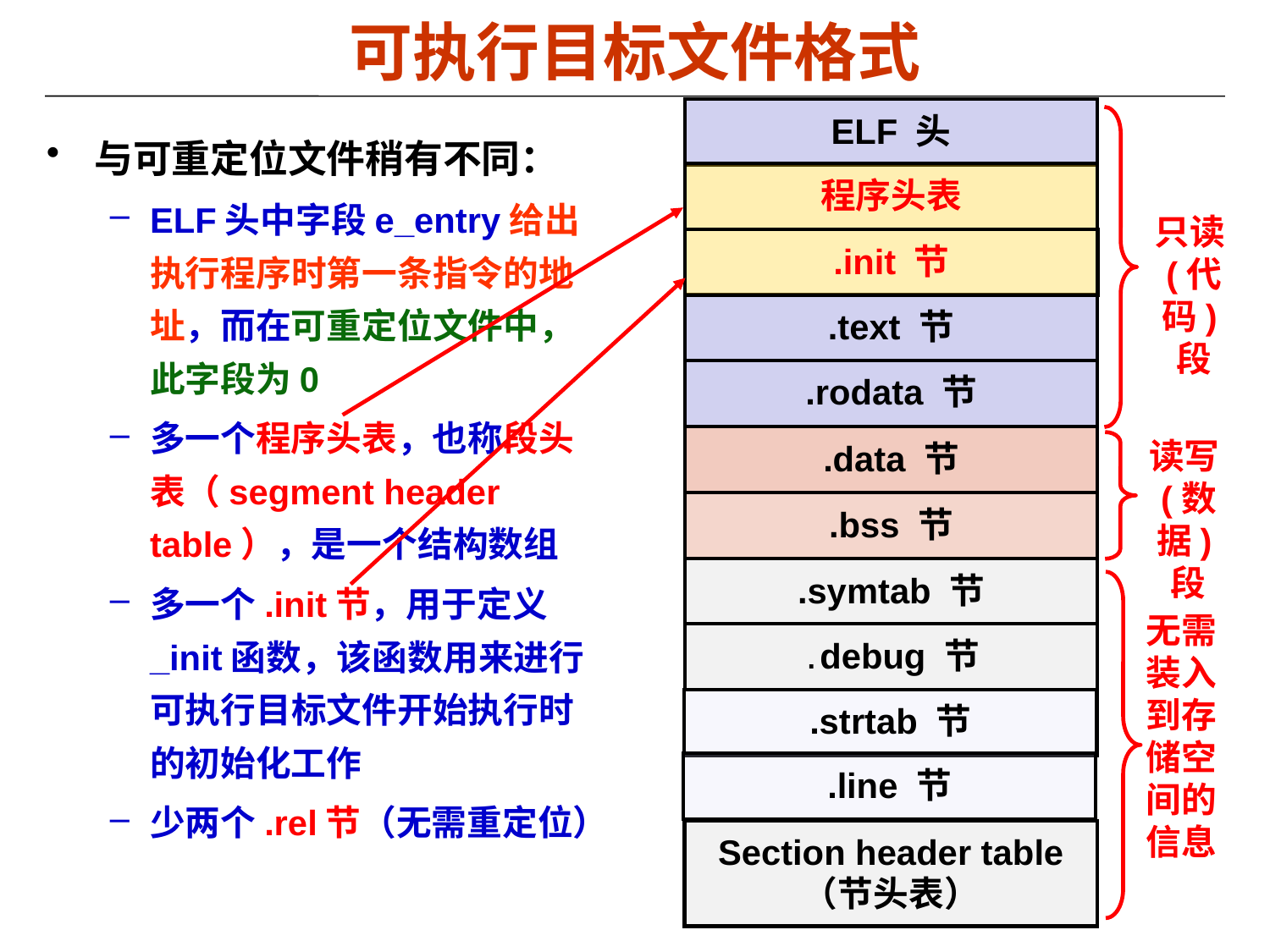

# 可执行目标文件格式
ELF 头
程序头表
.init 节
.text 节
.rodata 节
.data 节
.bss 节
.symtab 节
.debug 节
.strtab 节
.line 节
Section header table
（节头表）

只读(代码)段
与可重定位文件稍有不同：
ELF头中字段e_entry给出执行程序时第一条指令的地址，而在可重定位文件中，此字段为0
多一个程序头表，也称段头表（segment header table），是一个结构数组
多一个.init节，用于定义_init函数，该函数用来进行可执行目标文件开始执行时的初始化工作
少两个.rel节（无需重定位）

读写(数据)段

无需装入到存储空间的信息